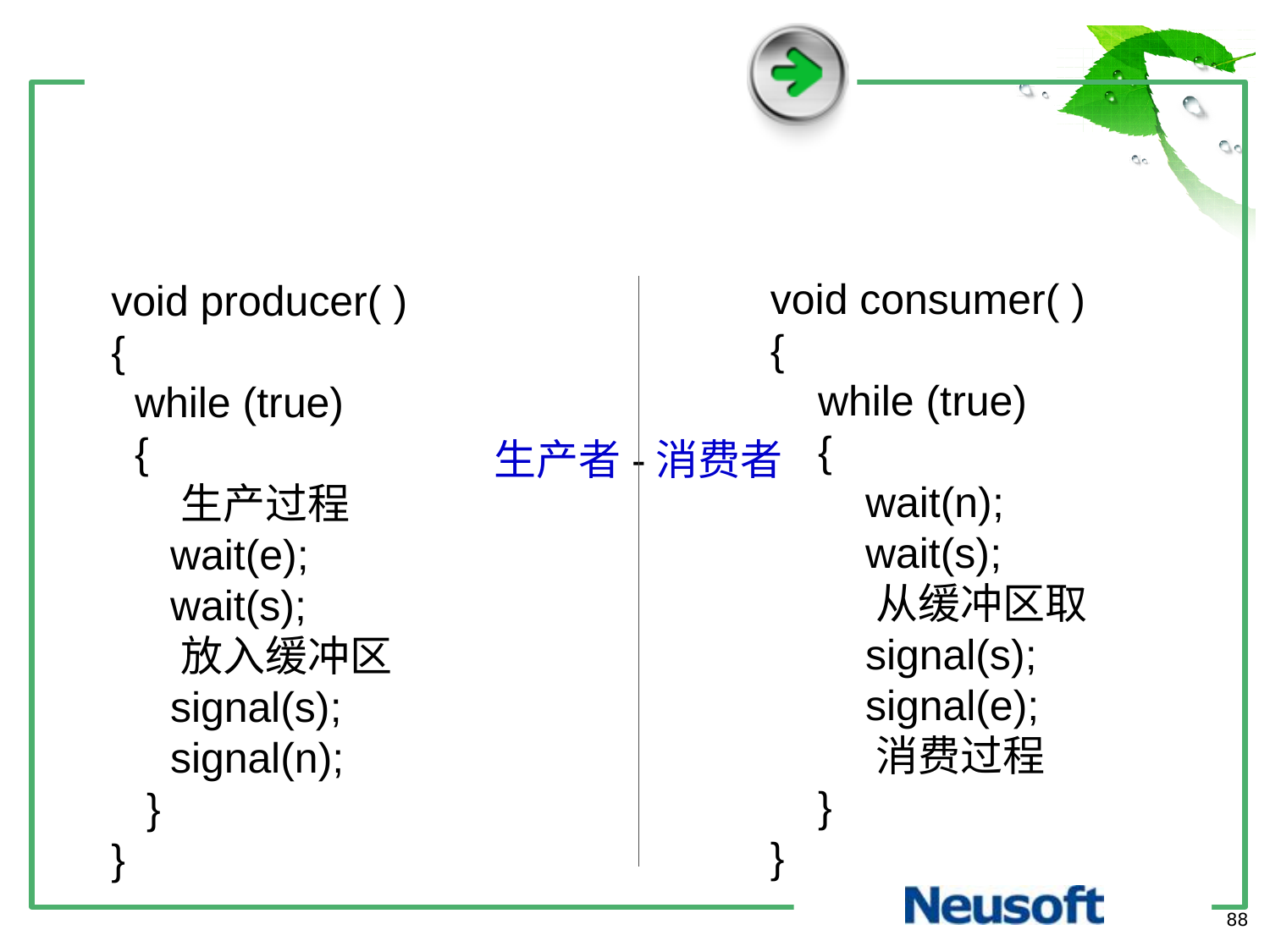

void consumer( )
{
    while (true)
    {
        wait(n);
        wait(s);
        从缓冲区取
        signal(s);
        signal(e);
        消费过程
    }
}
void producer( )
{
  while (true)
  {
     生产过程
     wait(e);
     wait(s);
     放入缓冲区
     signal(s);
     signal(n);
   }
}

生产者-消费者
88